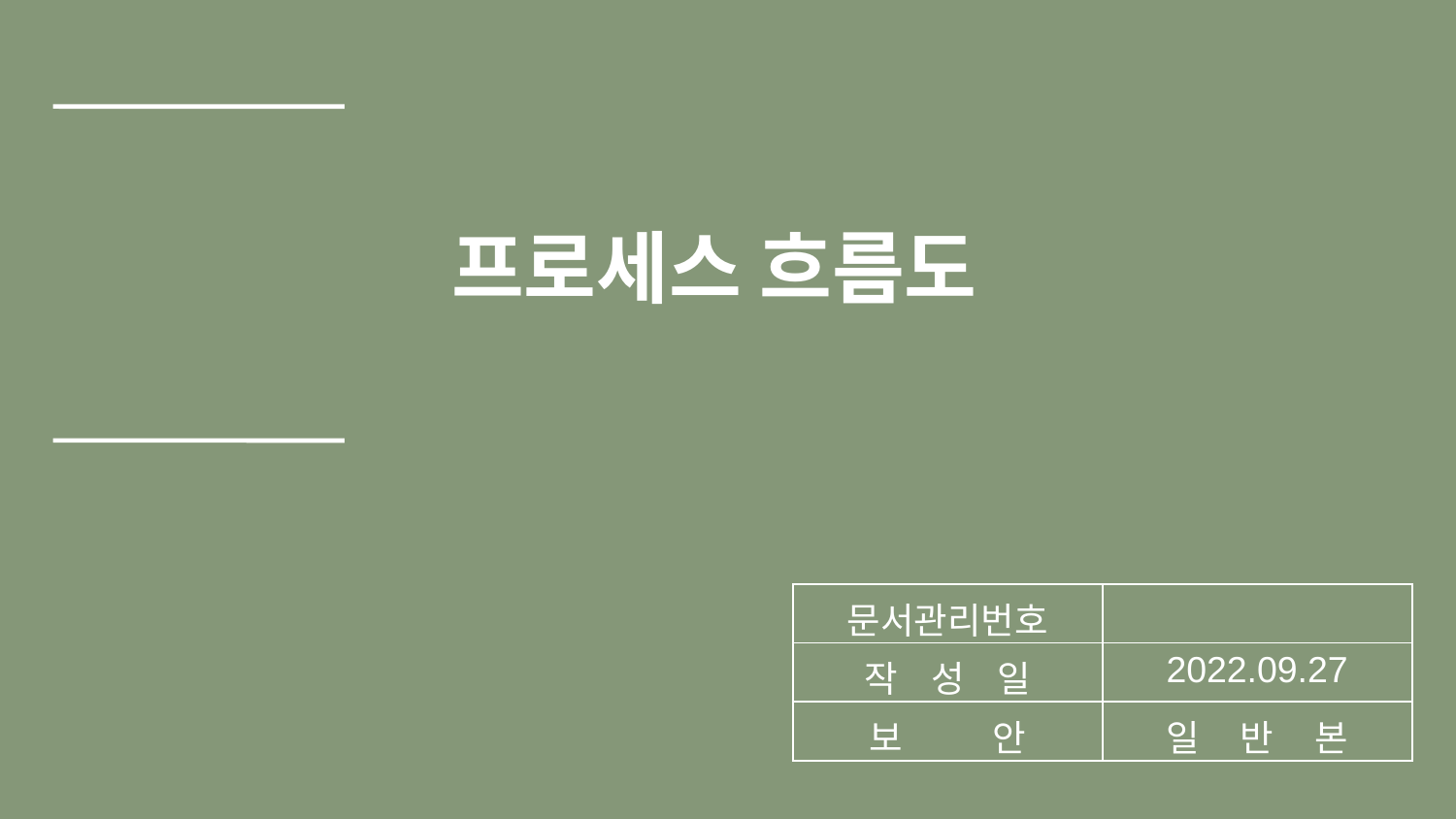

프로세스 흐름도
| 문서관리번호 |  |
| --- | --- |
| 작 성 일 | 2022.09.27 |
| 보 안 | 일 반 본 |